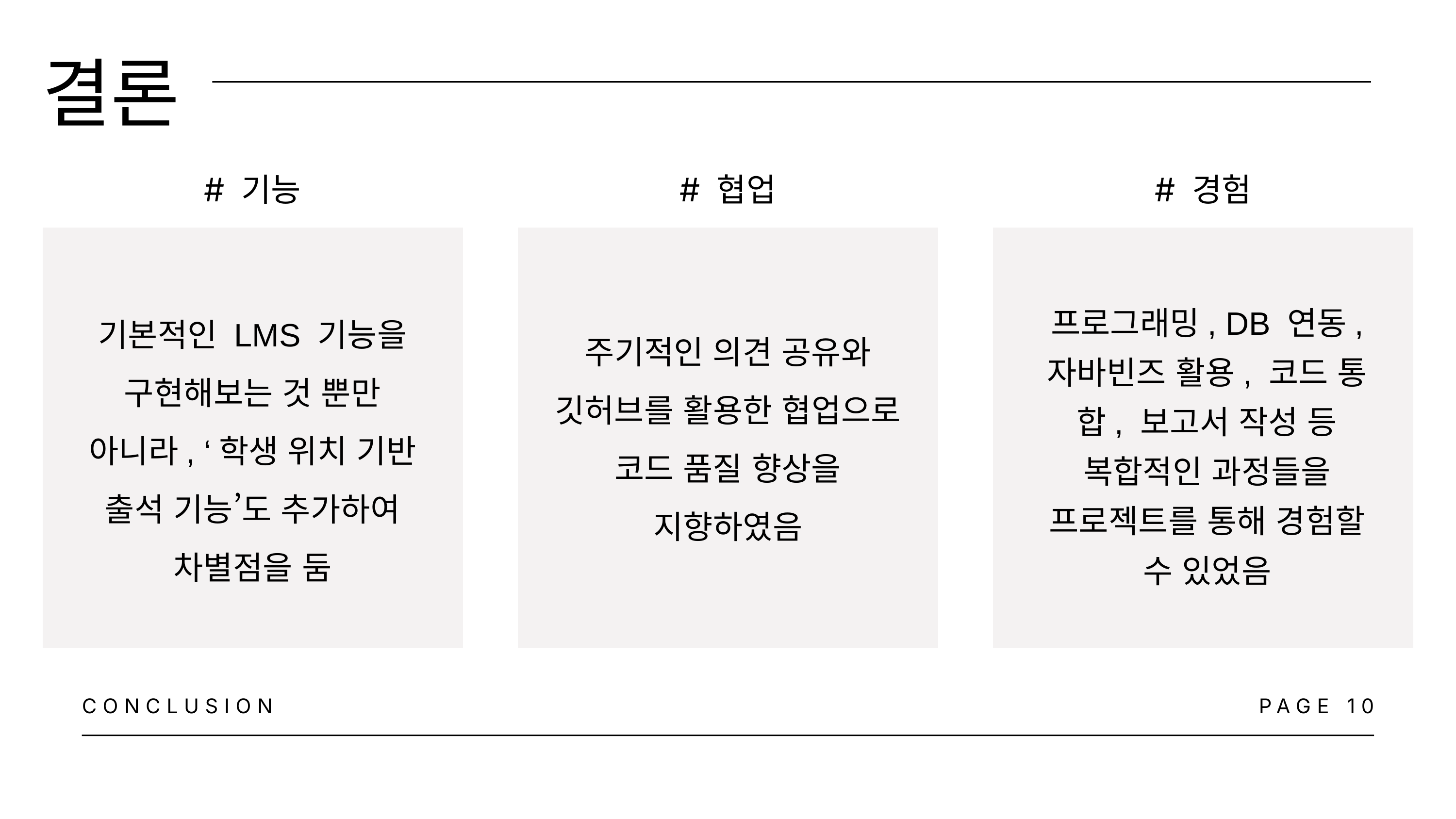

결론

# 기능

# 협업

# 경험

프로그래밍, DB 연동, 자바빈즈 활용, 코드 통합, 보고서 작성 등 복합적인 과정들을 프로젝트를 통해 경험할 수 있었음
기본적인 LMS 기능을 구현해보는 것 뿐만 아니라, ‘학생 위치 기반 출석 기능’도 추가하여 차별점을 둠
주기적인 의견 공유와 깃허브를 활용한 협업으로 코드 품질 향상을 지향하였음
CONCLUSION
PAGE 10